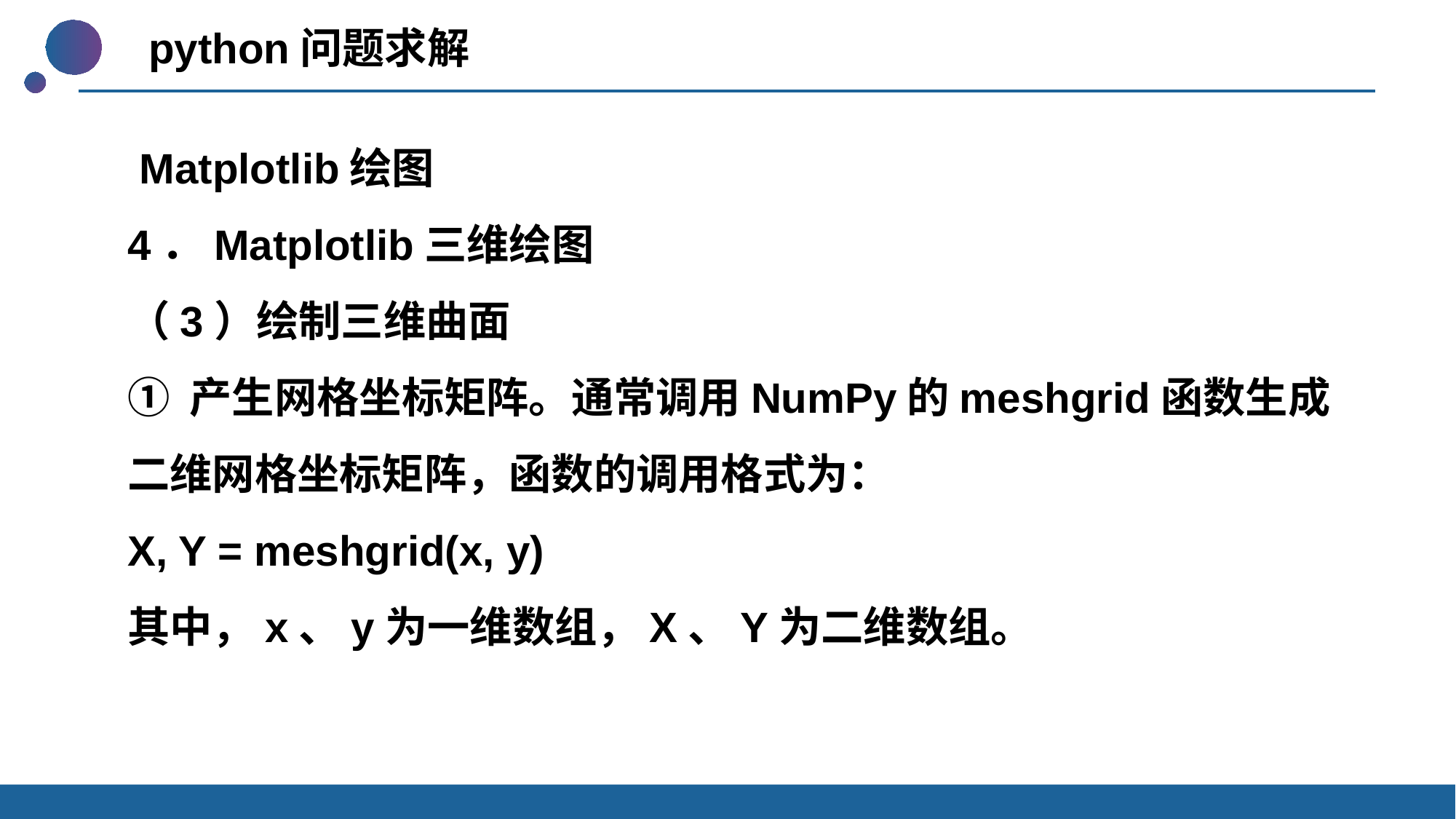

python问题求解

 Matplotlib绘图
4．Matplotlib三维绘图
（3）绘制三维曲面
① 产生网格坐标矩阵。通常调用NumPy的meshgrid函数生成二维网格坐标矩阵，函数的调用格式为：
X, Y = meshgrid(x, y)
其中，x、y为一维数组，X、Y为二维数组。